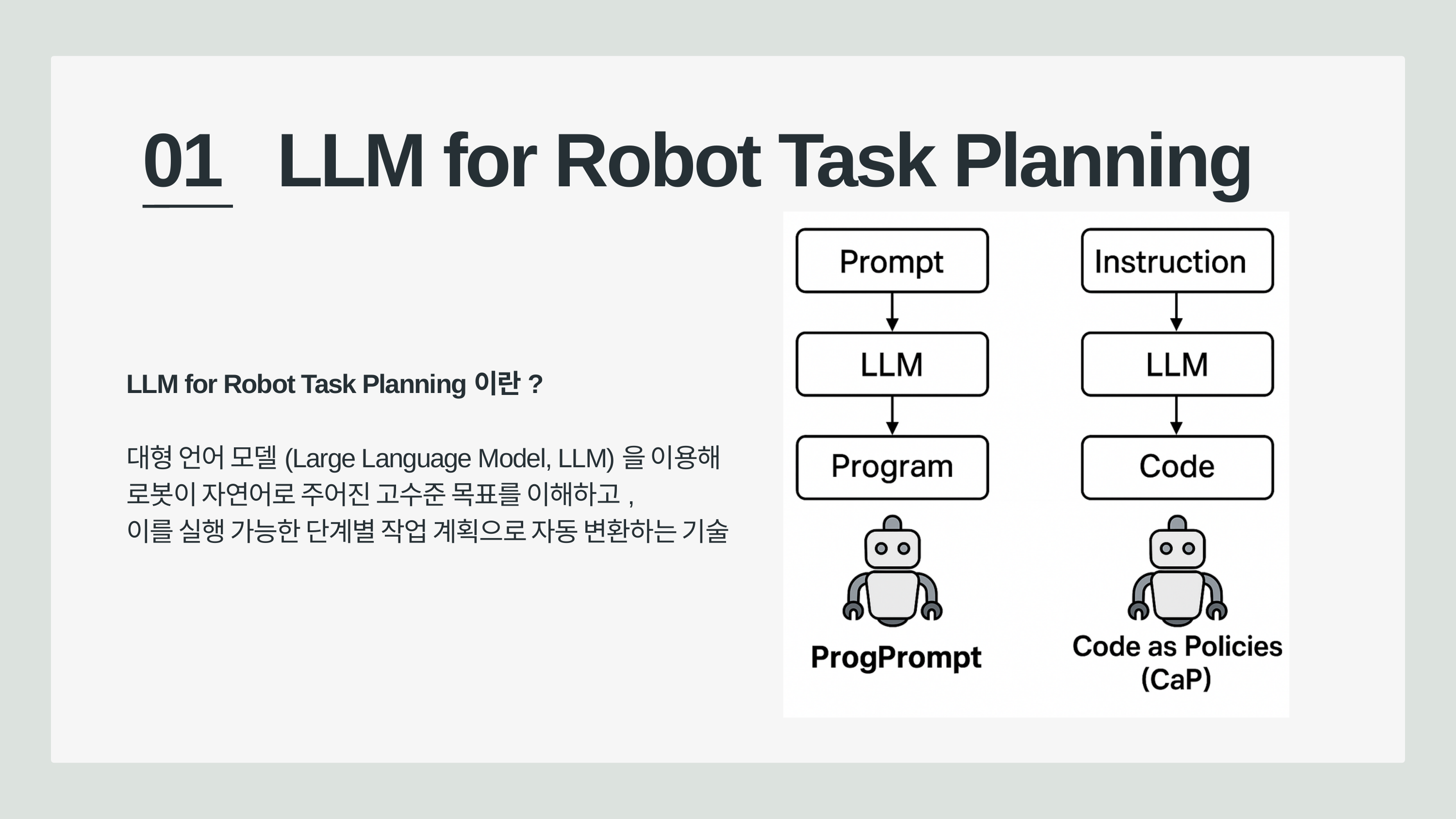

01   LLM for Robot Task Planning

LLM for Robot Task Planning이란?

대형 언어 모델(Large Language Model, LLM)을 이용해
로봇이 자연어로 주어진 고수준 목표를 이해하고,
이를 실행 가능한 단계별 작업 계획으로 자동 변환하는 기술